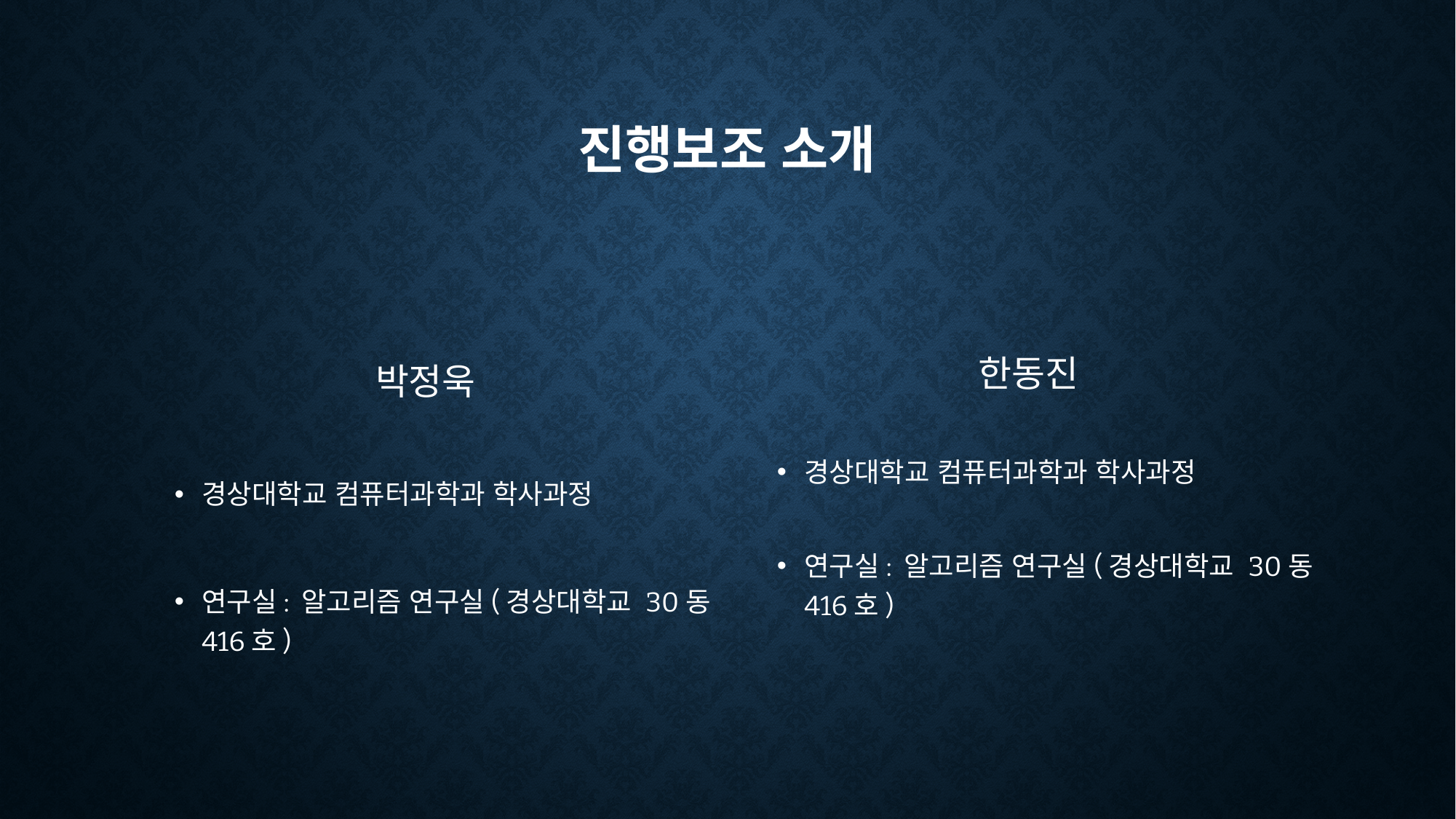

# 진행보조 소개

한동진

경상대학교 컴퓨터과학과 학사과정

연구실: 알고리즘 연구실(경상대학교 30동 416호)

박정욱

경상대학교 컴퓨터과학과 학사과정

연구실: 알고리즘 연구실(경상대학교 30동 416호)